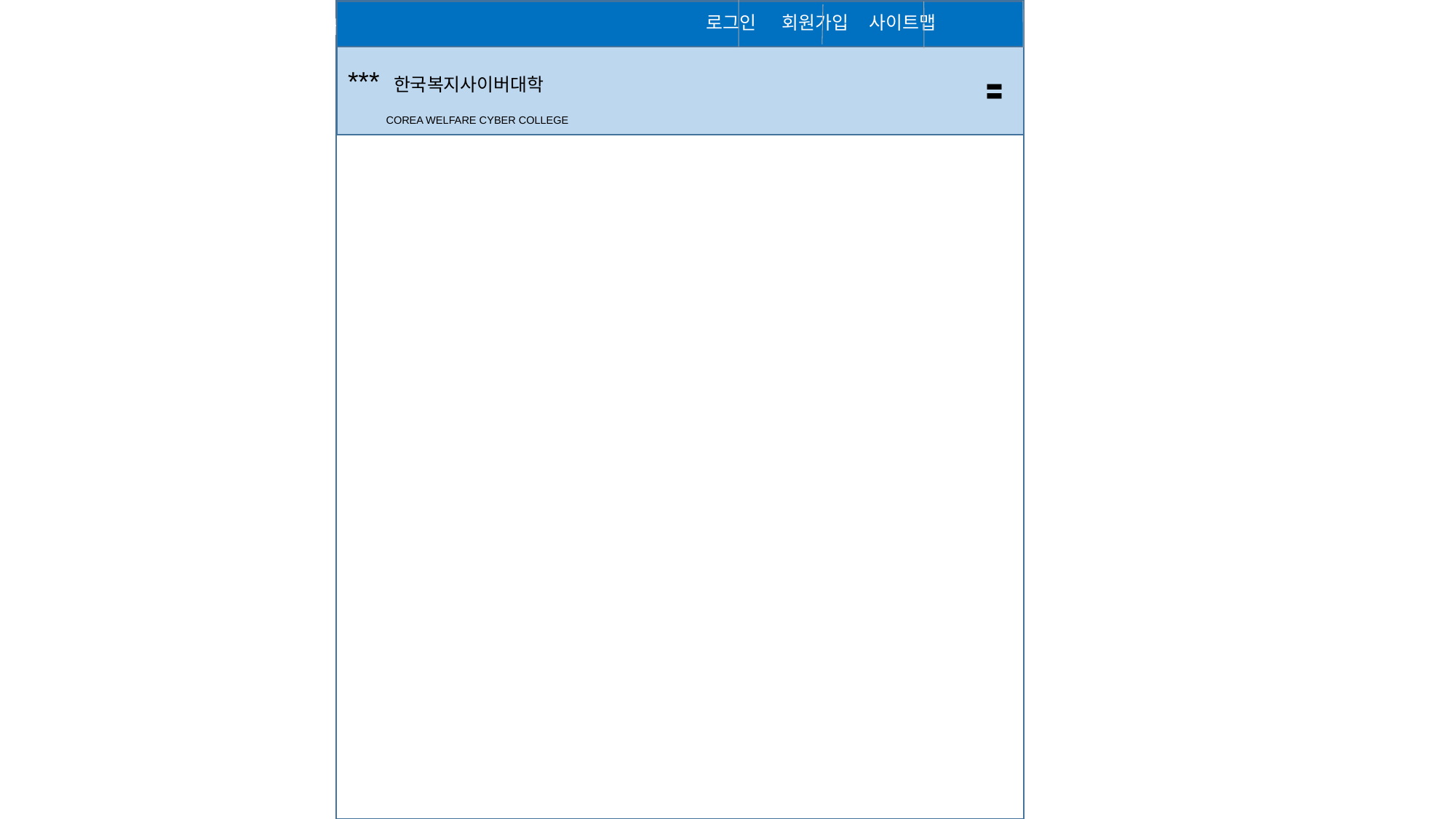

로그인     회원가입    사이트맵
H 대학교    G 대학원    * 대학원입학
*** 한국복지사이버대학
     COREA WELFARE CYBER COLLEGE
〓